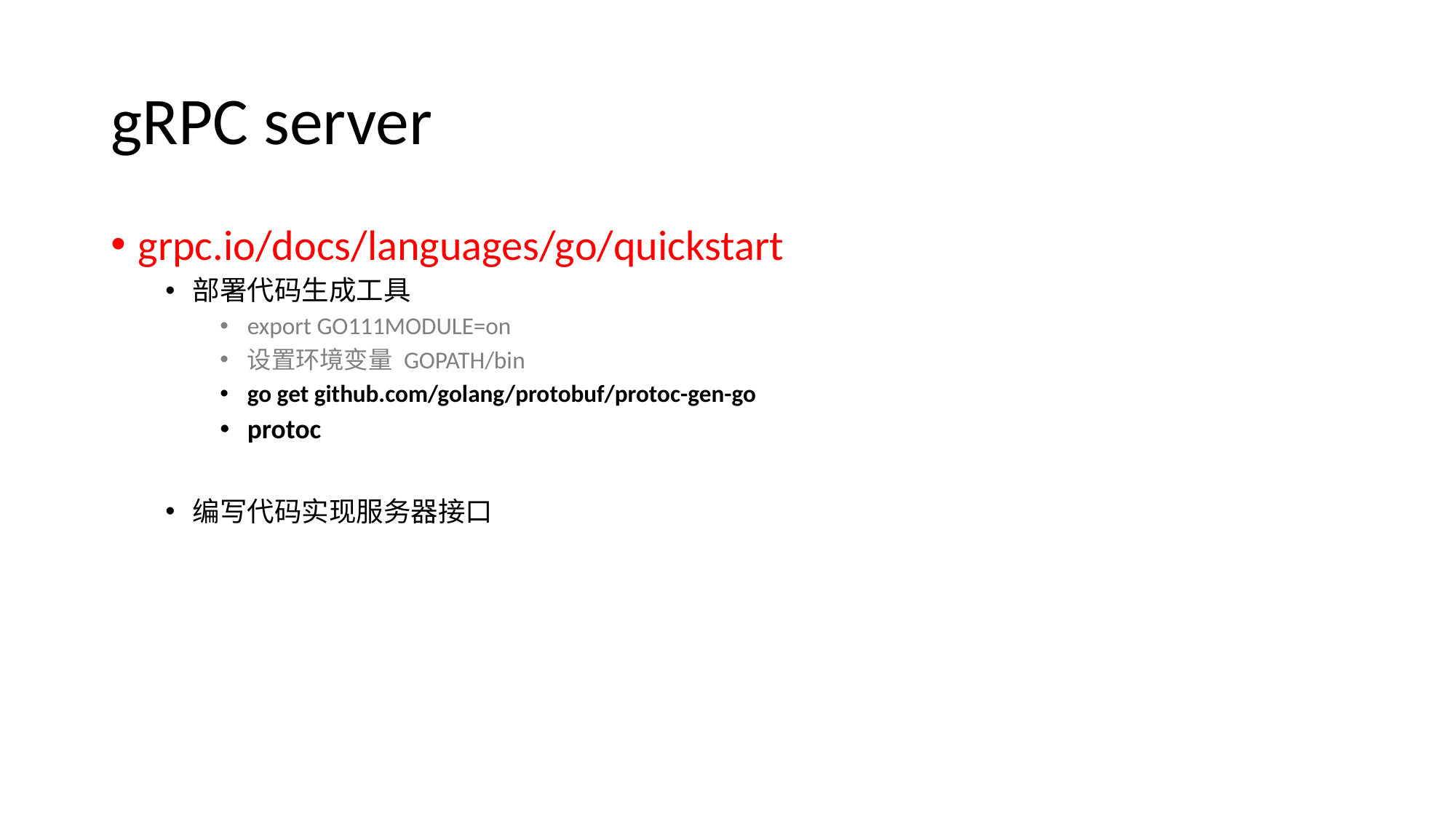

# gRPC server
grpc.io/docs/languages/go/quickstart
部署代码生成工具
export GO111MODULE=on
设置环境变量 GOPATH/bin
go get github.com/golang/protobuf/protoc-gen-go
protoc

编写代码实现服务器接口